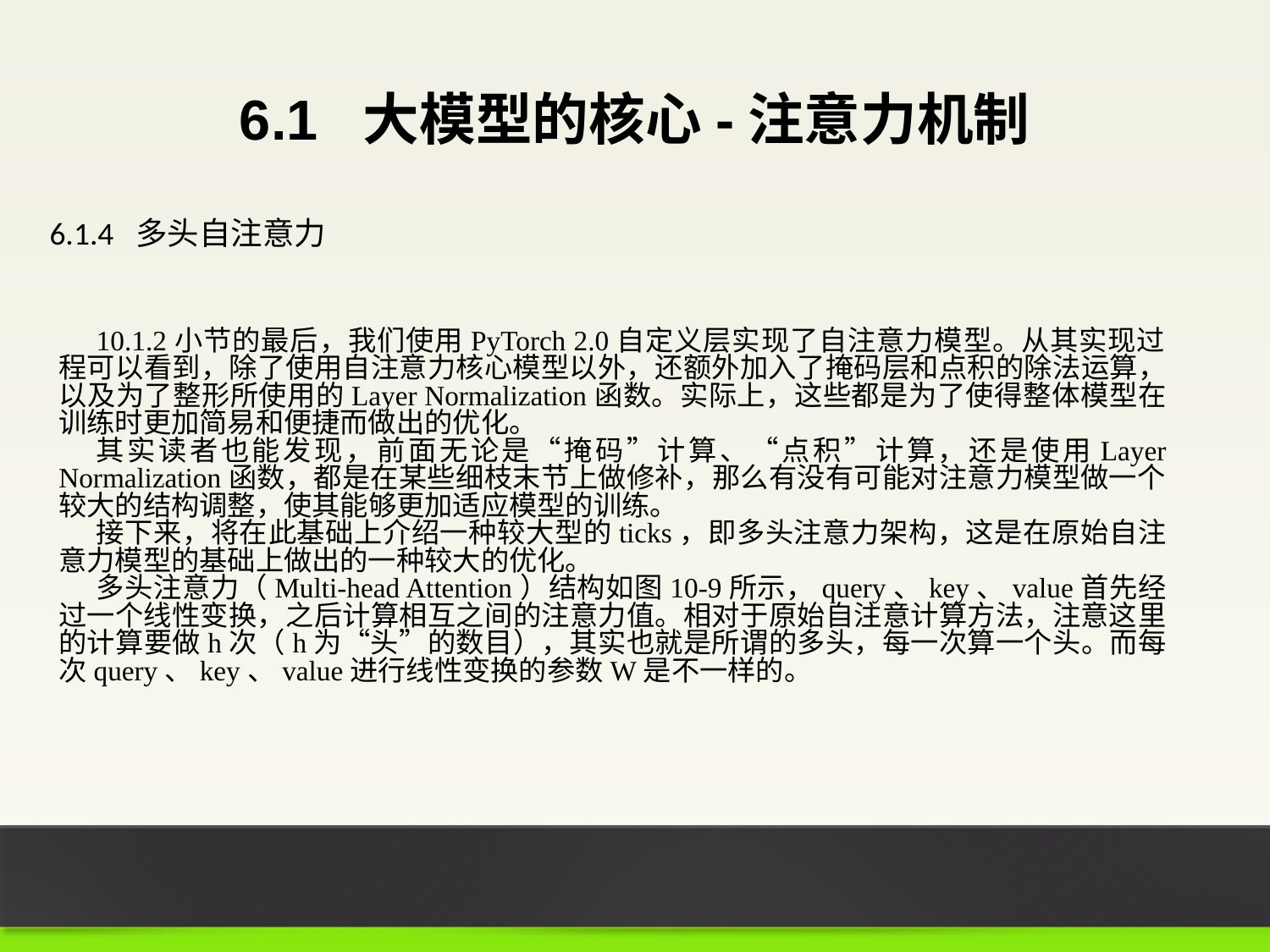

6.1  大模型的核心-注意力机制
6.1.4  多头自注意力
10.1.2小节的最后，我们使用PyTorch 2.0自定义层实现了自注意力模型。从其实现过程可以看到，除了使用自注意力核心模型以外，还额外加入了掩码层和点积的除法运算，以及为了整形所使用的Layer Normalization函数。实际上，这些都是为了使得整体模型在训练时更加简易和便捷而做出的优化。
其实读者也能发现，前面无论是“掩码”计算、“点积”计算，还是使用Layer Normalization函数，都是在某些细枝末节上做修补，那么有没有可能对注意力模型做一个较大的结构调整，使其能够更加适应模型的训练。
接下来，将在此基础上介绍一种较大型的ticks，即多头注意力架构，这是在原始自注意力模型的基础上做出的一种较大的优化。
多头注意力（Multi-head Attention）结构如图10-9所示，query、key、value首先经过一个线性变换，之后计算相互之间的注意力值。相对于原始自注意计算方法，注意这里的计算要做h次（h为“头”的数目），其实也就是所谓的多头，每一次算一个头。而每次query、key、value进行线性变换的参数W是不一样的。